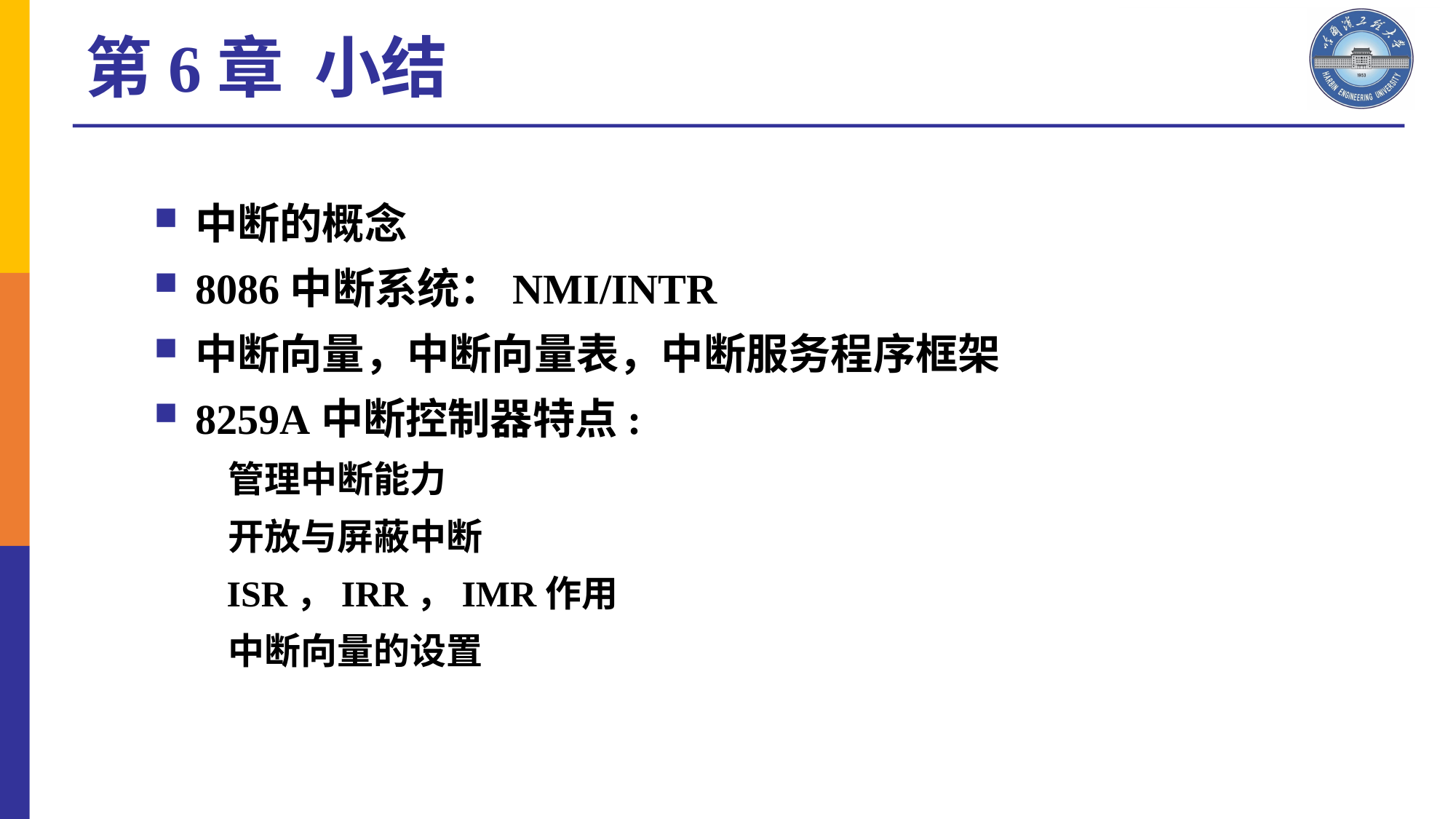

# 第6章  小结
中断的概念
8086中断系统：NMI/INTR
中断向量，中断向量表，中断服务程序框架
8259A中断控制器特点:
        管理中断能力
        开放与屏蔽中断
        ISR，IRR，IMR作用
        中断向量的设置